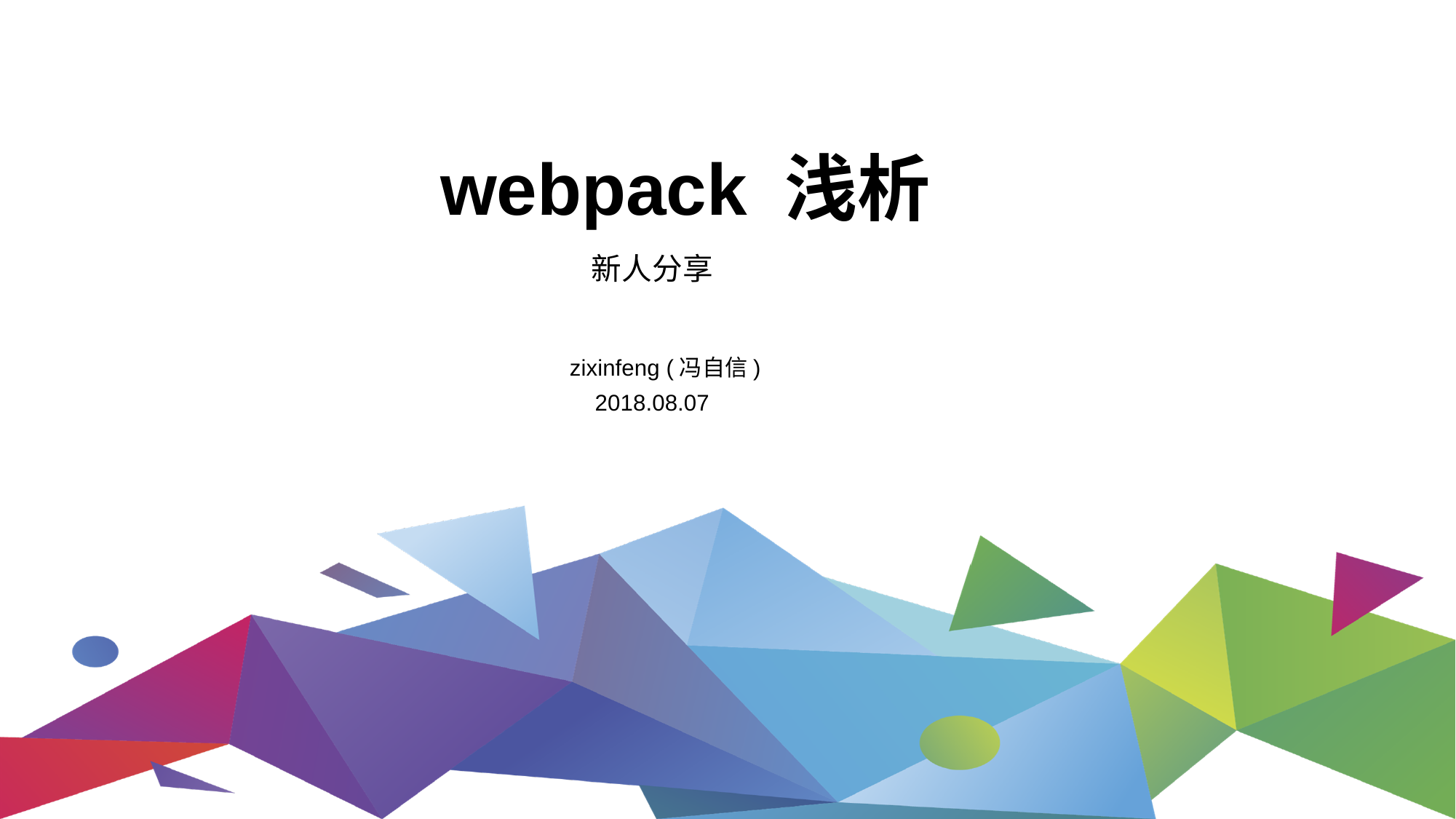

# webpack 浅析
新人分享
zixinfeng (冯自信)
2018.08.07